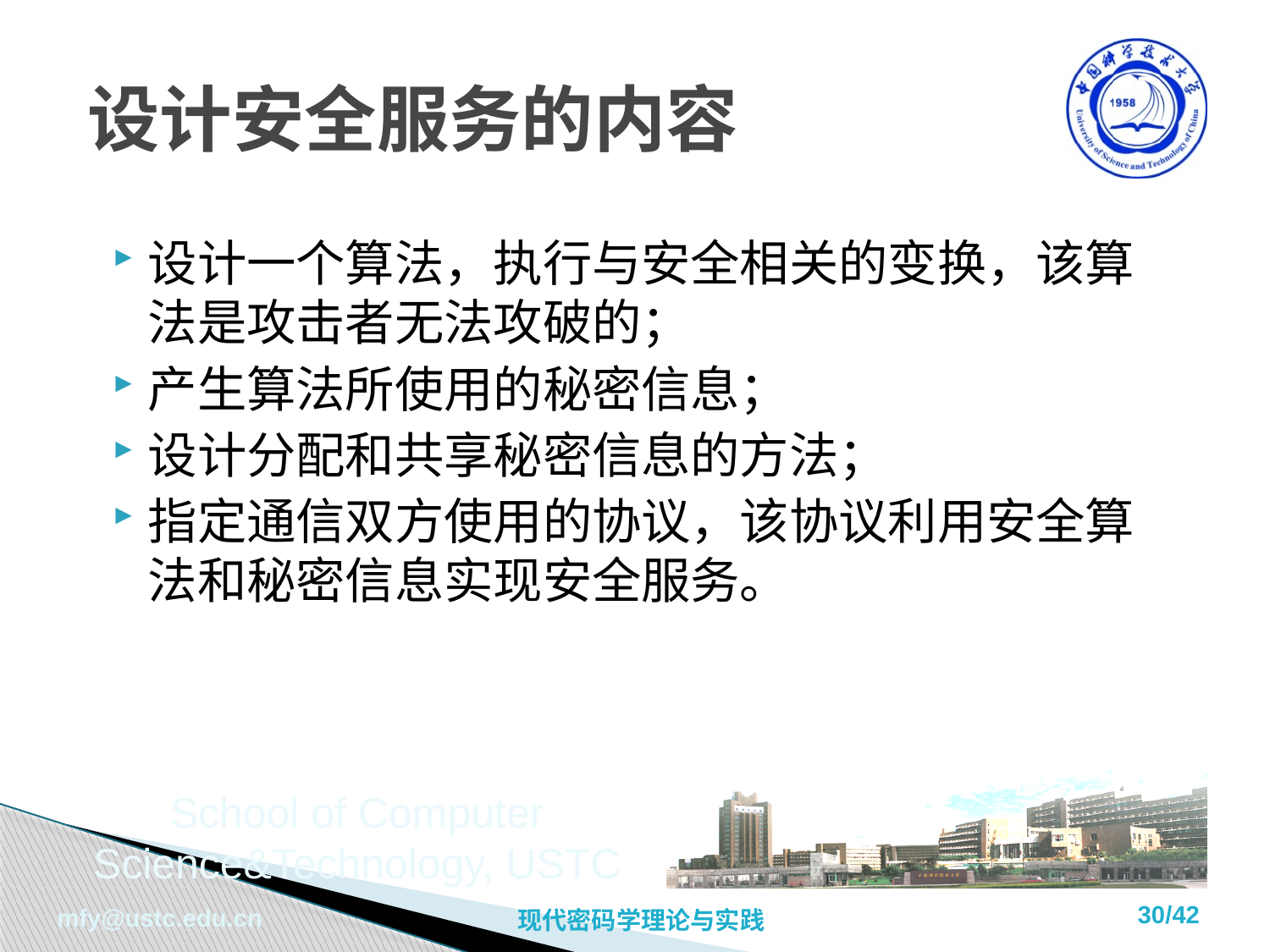

# 设计安全服务的内容
设计一个算法，执行与安全相关的变换，该算法是攻击者无法攻破的；
产生算法所使用的秘密信息；
设计分配和共享秘密信息的方法；
指定通信双方使用的协议，该协议利用安全算法和秘密信息实现安全服务。